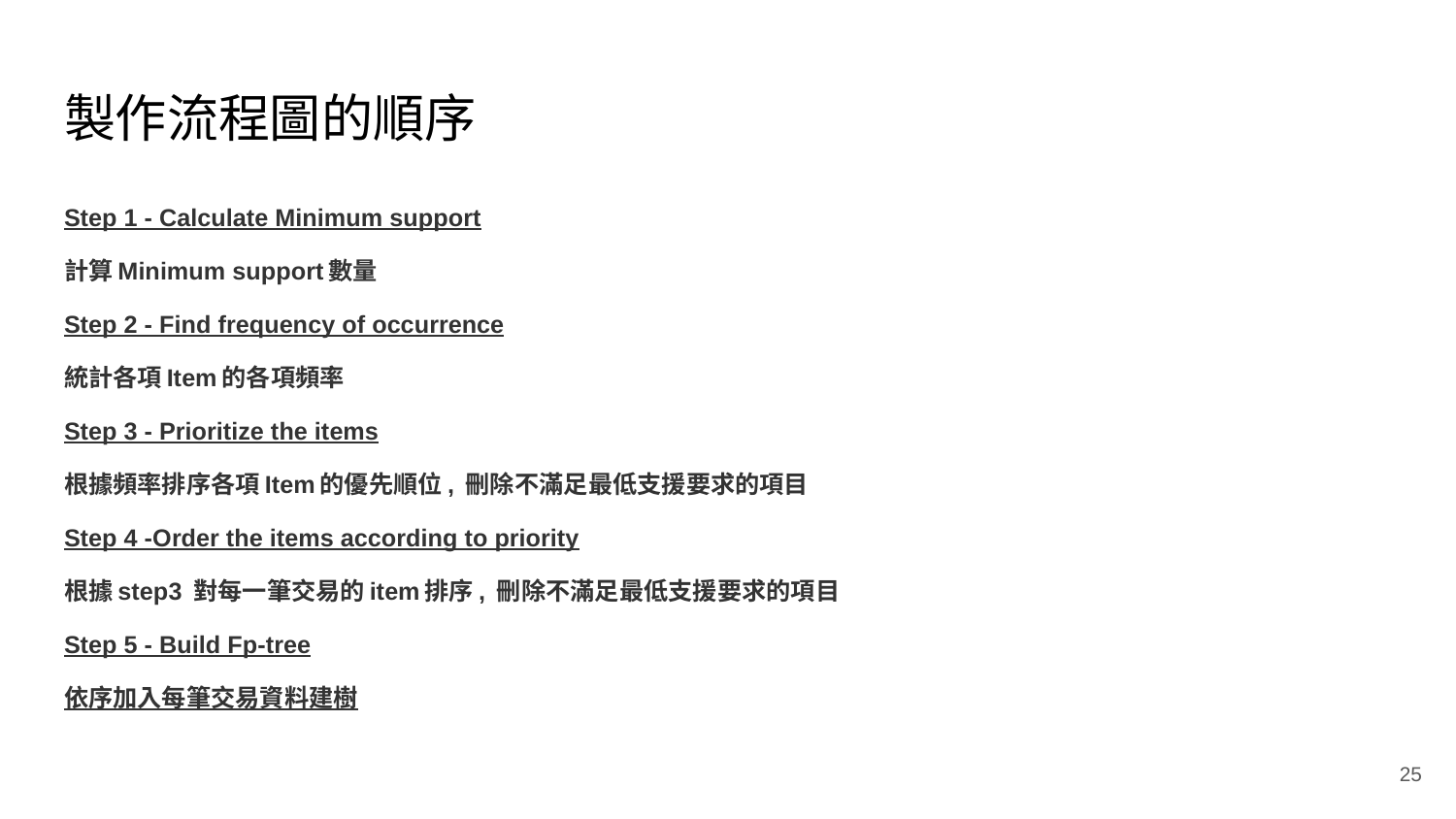

# 製作流程圖的順序
Step 1 - Calculate Minimum support
計算Minimum support數量
Step 2 - Find frequency of occurrence
統計各項Item的各項頻率
Step 3 - Prioritize the items
根據頻率排序各項Item的優先順位, 刪除不滿足最低支援要求的項目
Step 4 -Order the items according to priority
根據step3 對每一筆交易的item排序, 刪除不滿足最低支援要求的項目
Step 5 - Build Fp-tree
依序加入每筆交易資料建樹
25